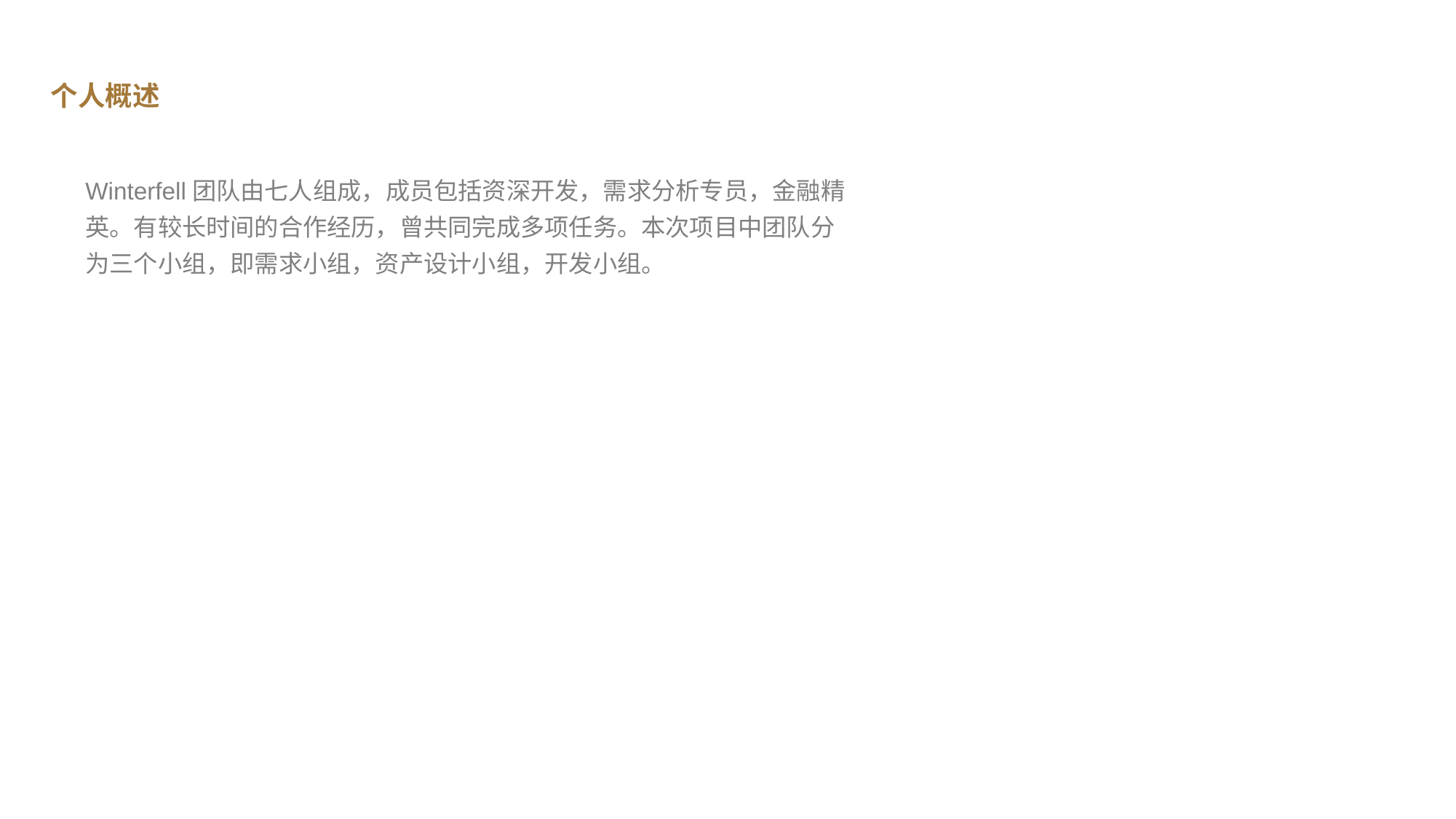

个人概述
Winterfell团队由七人组成，成员包括资深开发，需求分析专员，金融精英。有较长时间的合作经历，曾共同完成多项任务。本次项目中团队分为三个小组，即需求小组，资产设计小组，开发小组。